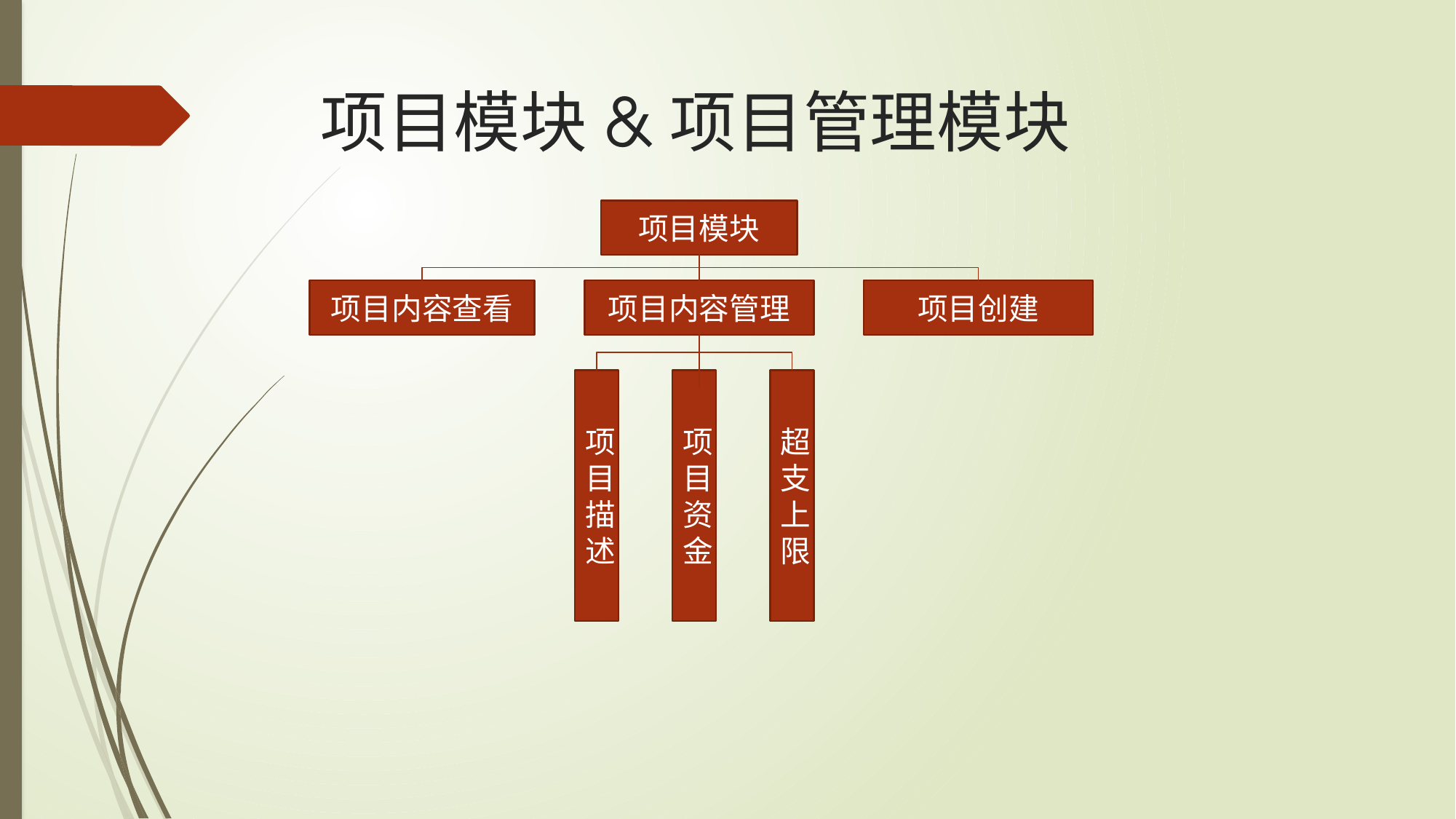

# 项目模块&项目管理模块
项目模块
项目创建
项目内容查看
项目内容管理
项目描述
项目资金
超支上限